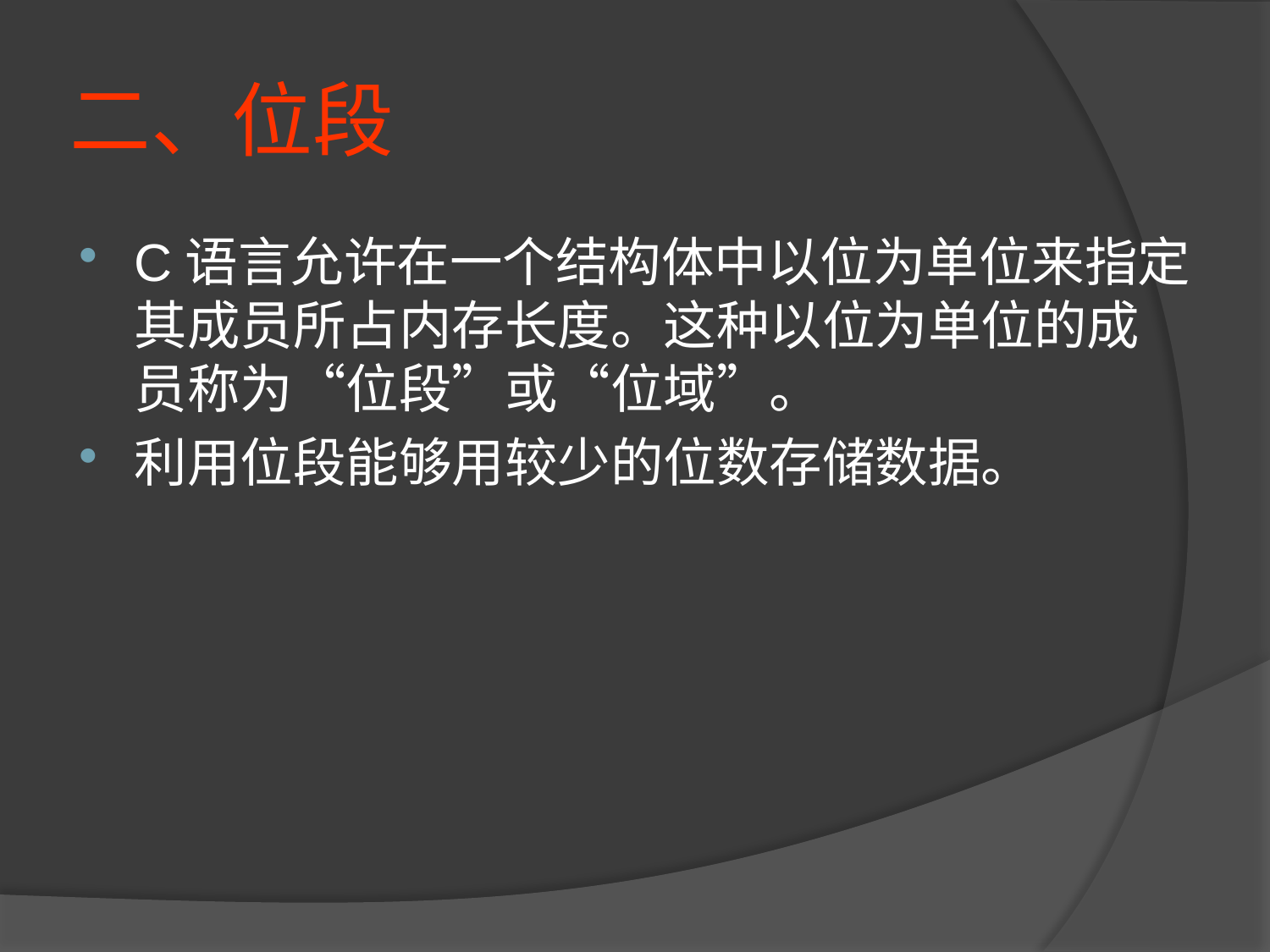

# 二、位段
C语言允许在一个结构体中以位为单位来指定其成员所占内存长度。这种以位为单位的成员称为“位段”或“位域”。
利用位段能够用较少的位数存储数据。